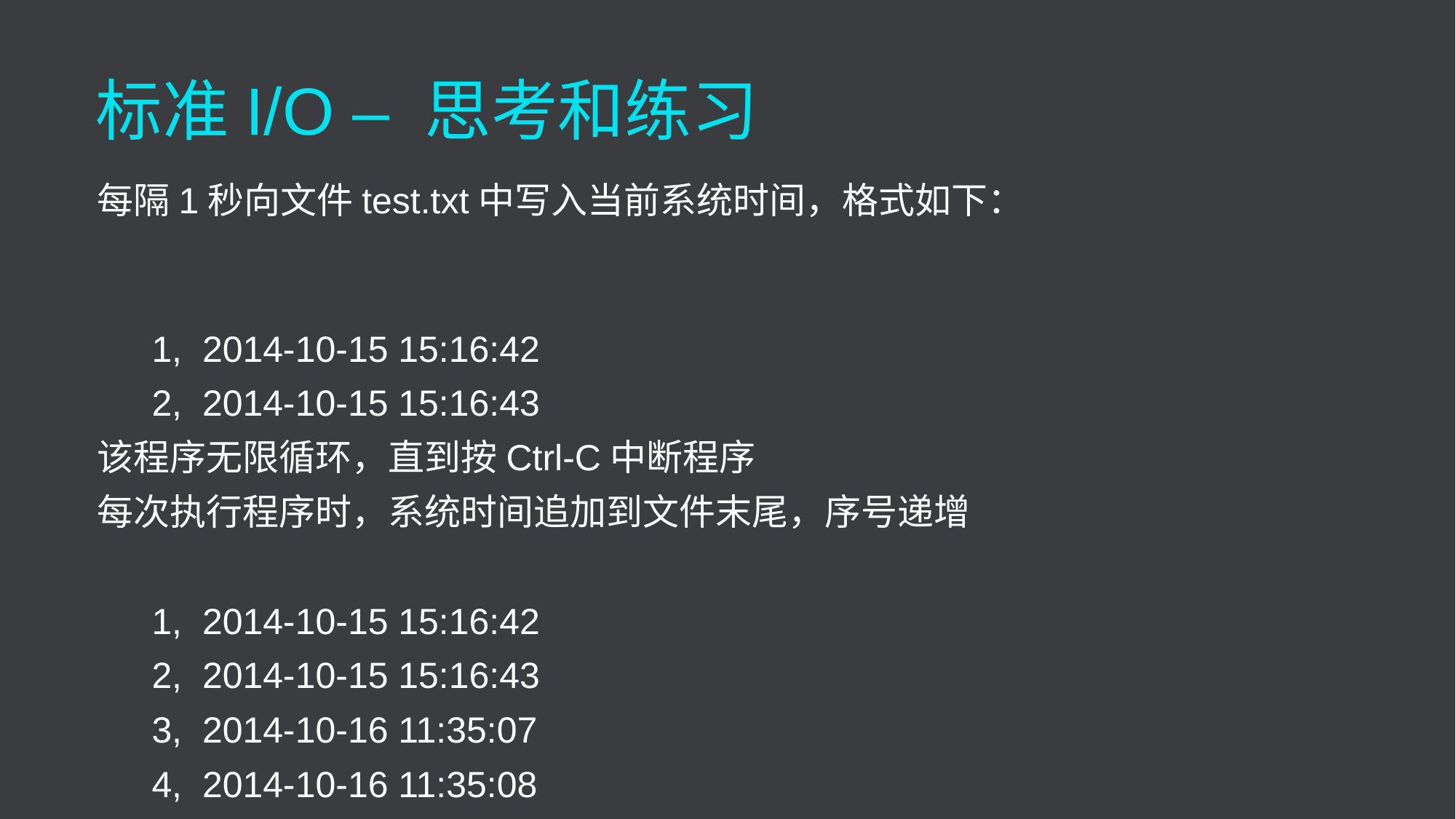

标准I/O – 思考和练习
每隔1秒向文件test.txt中写入当前系统时间，格式如下：

1,  2014-10-15 15:16:42
2,  2014-10-15 15:16:43
该程序无限循环，直到按Ctrl-C中断程序
每次执行程序时，系统时间追加到文件末尾，序号递增

1,  2014-10-15 15:16:42
2,  2014-10-15 15:16:43
3,  2014-10-16 11:35:07
4,  2014-10-16 11:35:08